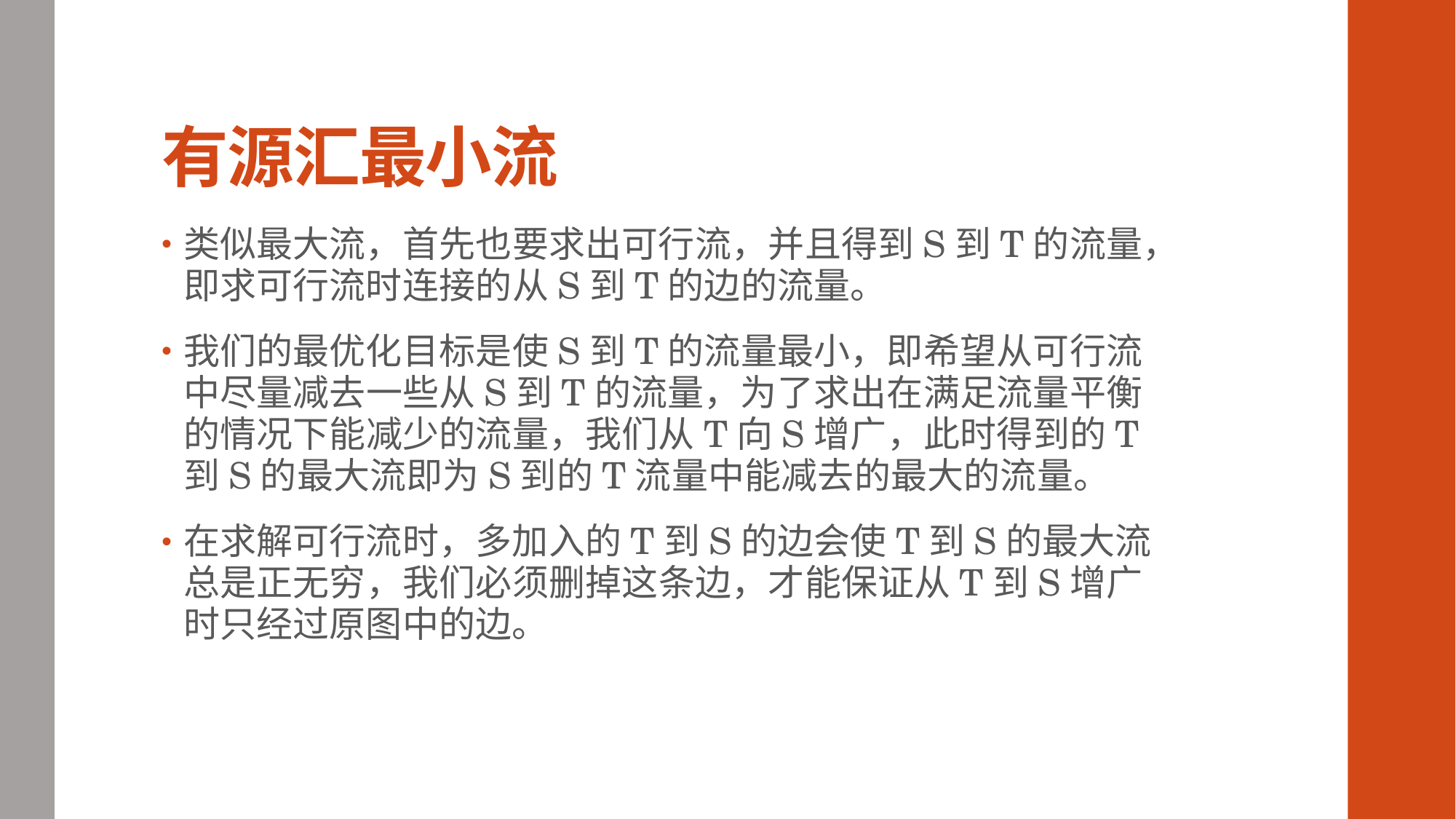

# 有源汇最小流
类似最大流，首先也要求出可行流，并且得到S到T的流量，即求可行流时连接的从S到T的边的流量。
我们的最优化目标是使S到T的流量最小，即希望从可行流中尽量减去一些从S到T的流量，为了求出在满足流量平衡的情况下能减少的流量，我们从T向S增广，此时得到的T到S的最大流即为S到的T流量中能减去的最大的流量。
在求解可行流时，多加入的T到S的边会使T到S的最大流总是正无穷，我们必须删掉这条边，才能保证从T到S增广时只经过原图中的边。